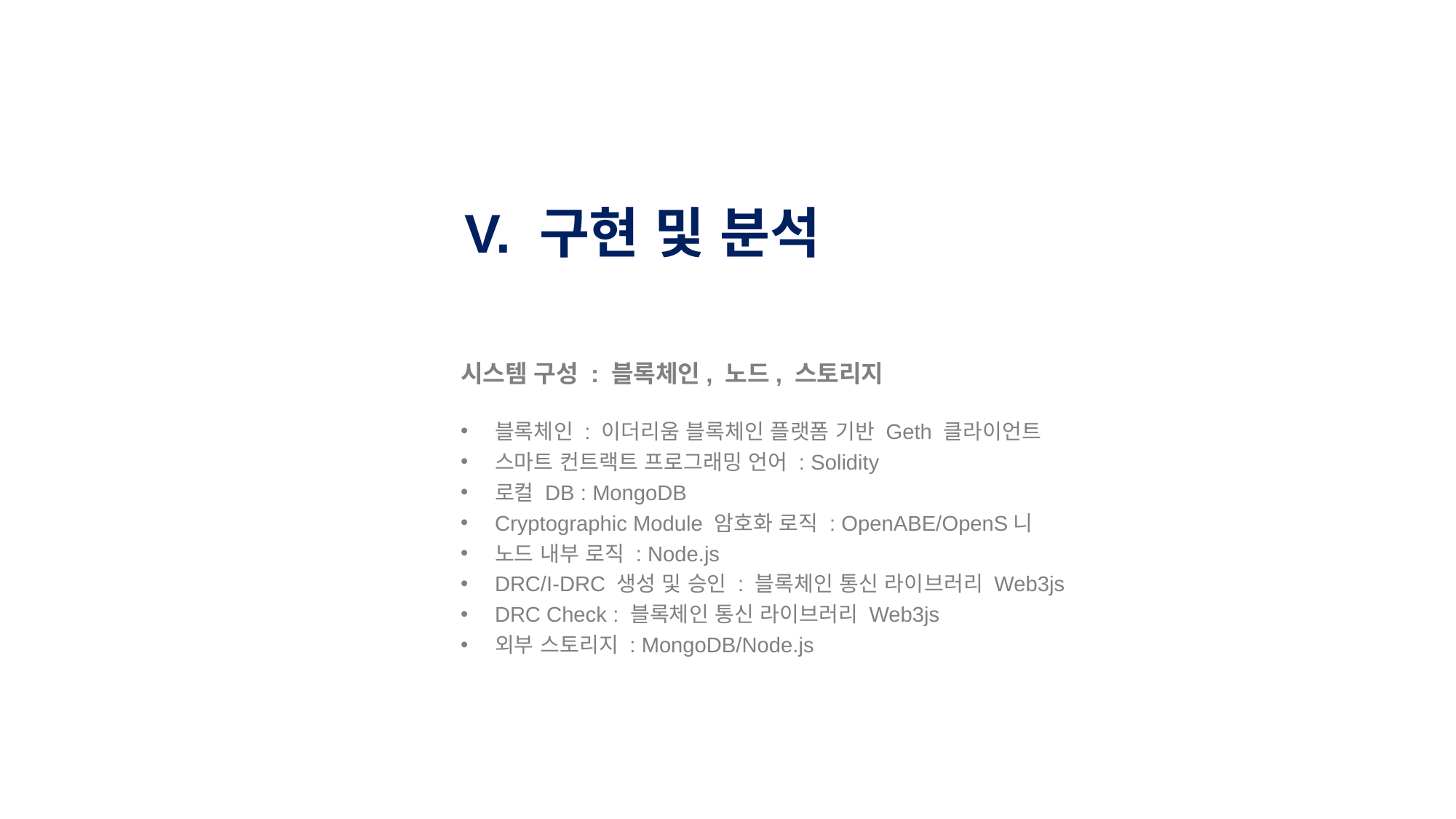

V. 구현 및 분석
시스템 구성 : 블록체인, 노드, 스토리지

블록체인 : 이더리움 블록체인 플랫폼 기반 Geth 클라이언트
스마트 컨트랙트 프로그래밍 언어 : Solidity
로컬 DB : MongoDB
Cryptographic Module 암호화 로직 : OpenABE/OpenS니
노드 내부 로직 : Node.js
DRC/I-DRC 생성 및 승인 : 블록체인 통신 라이브러리 Web3js
DRC Check : 블록체인 통신 라이브러리 Web3js
외부 스토리지 : MongoDB/Node.js